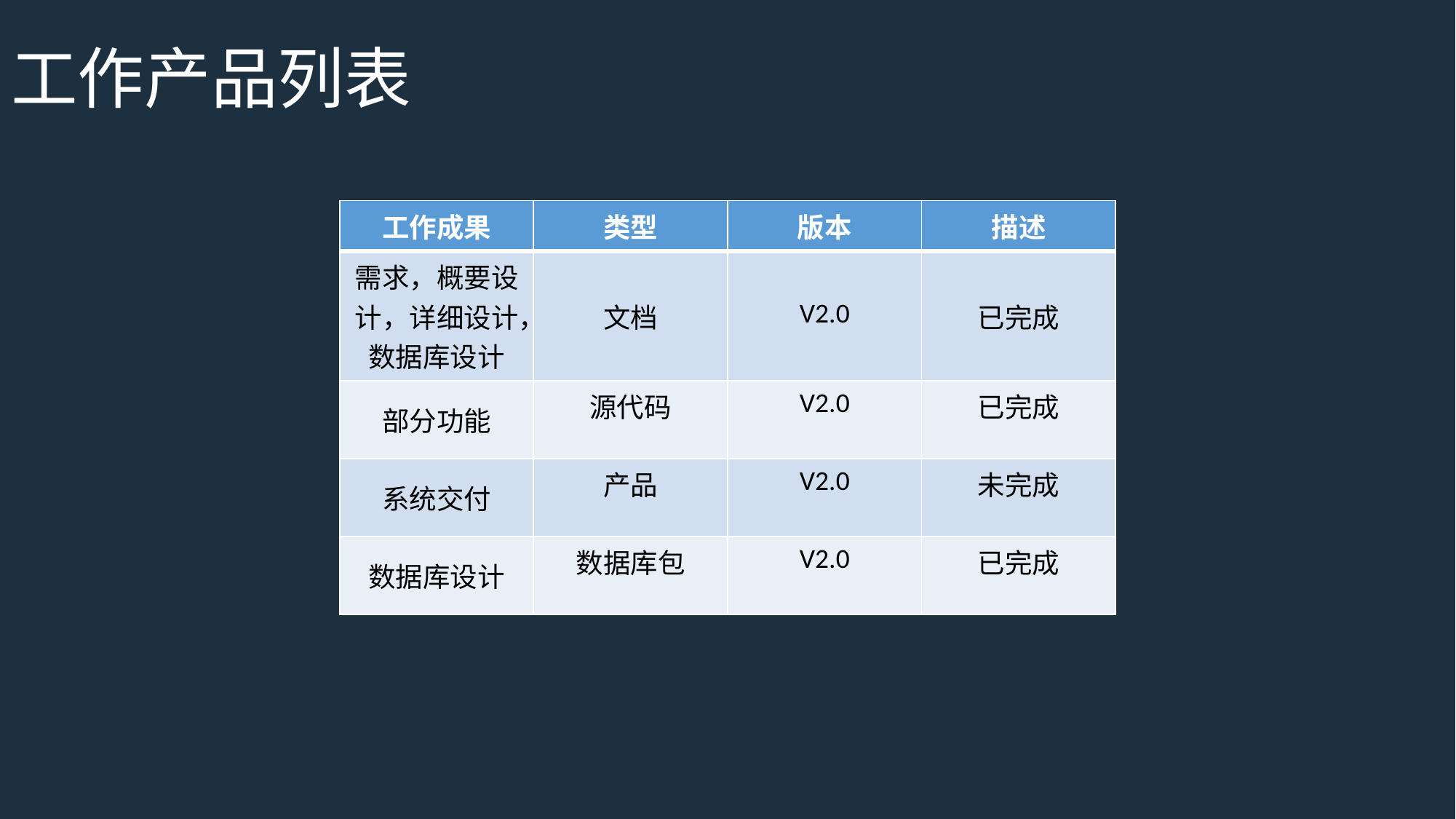

# 工作产品列表
| 工作成果 | 类型 | 版本 | 描述 |
| --- | --- | --- | --- |
| 需求，概要设计，详细设计，数据库设计 | 文档 | V2.0 | 已完成 |
| 部分功能 | 源代码 | V2.0 | 已完成 |
| 系统交付 | 产品 | V2.0 | 未完成 |
| 数据库设计 | 数据库包 | V2.0 | 已完成 |